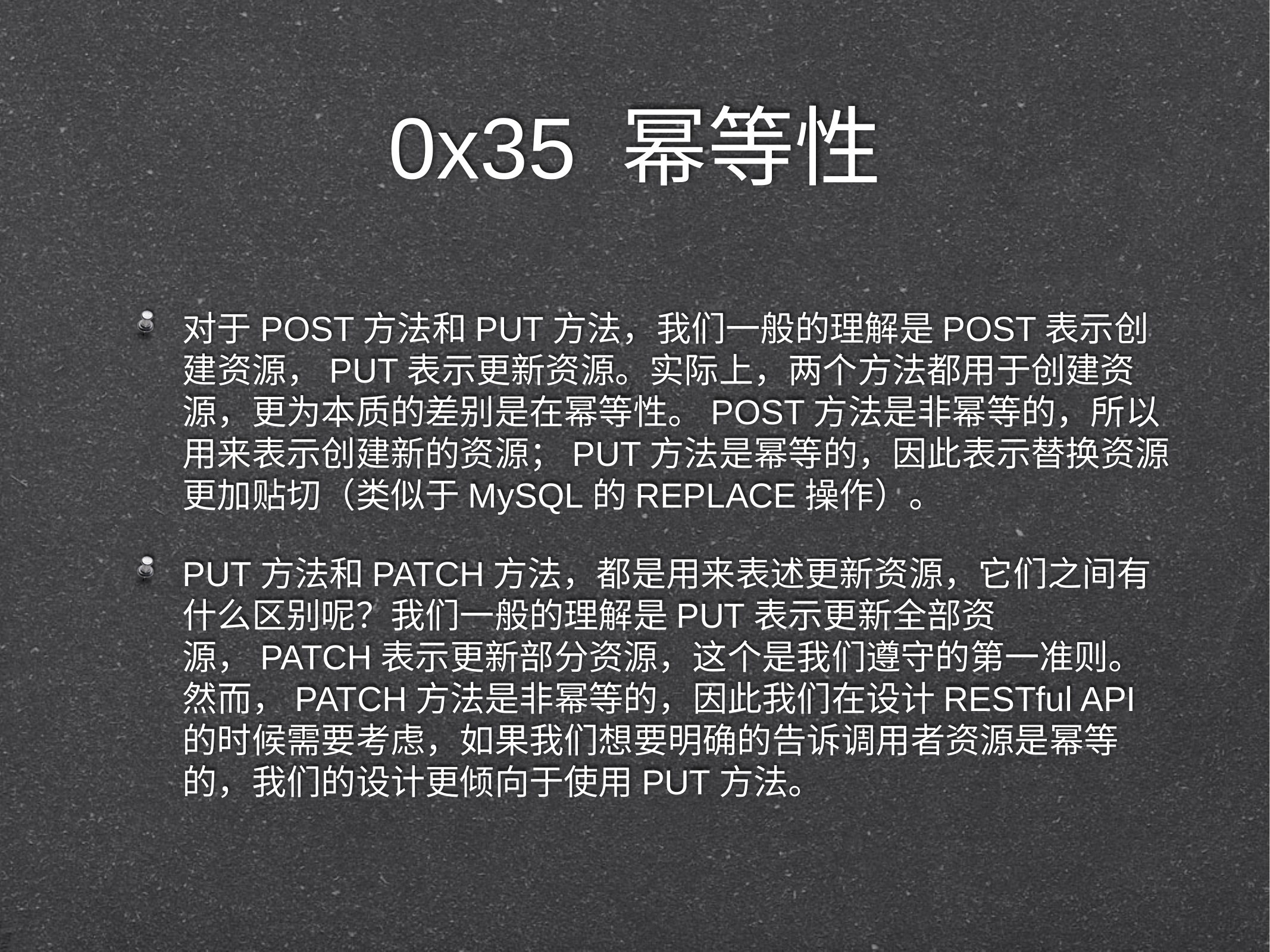

# 0x35 幂等性
对于POST方法和PUT方法，我们一般的理解是POST表示创建资源，PUT表示更新资源。实际上，两个方法都用于创建资源，更为本质的差别是在幂等性。POST方法是非幂等的，所以用来表示创建新的资源；PUT方法是幂等的，因此表示替换资源更加贴切（类似于MySQL的REPLACE操作）。
PUT方法和PATCH方法，都是用来表述更新资源，它们之间有什么区别呢？我们一般的理解是PUT表示更新全部资源，PATCH表示更新部分资源，这个是我们遵守的第一准则。然而，PATCH方法是非幂等的，因此我们在设计RESTful API的时候需要考虑，如果我们想要明确的告诉调用者资源是幂等的，我们的设计更倾向于使用PUT方法。